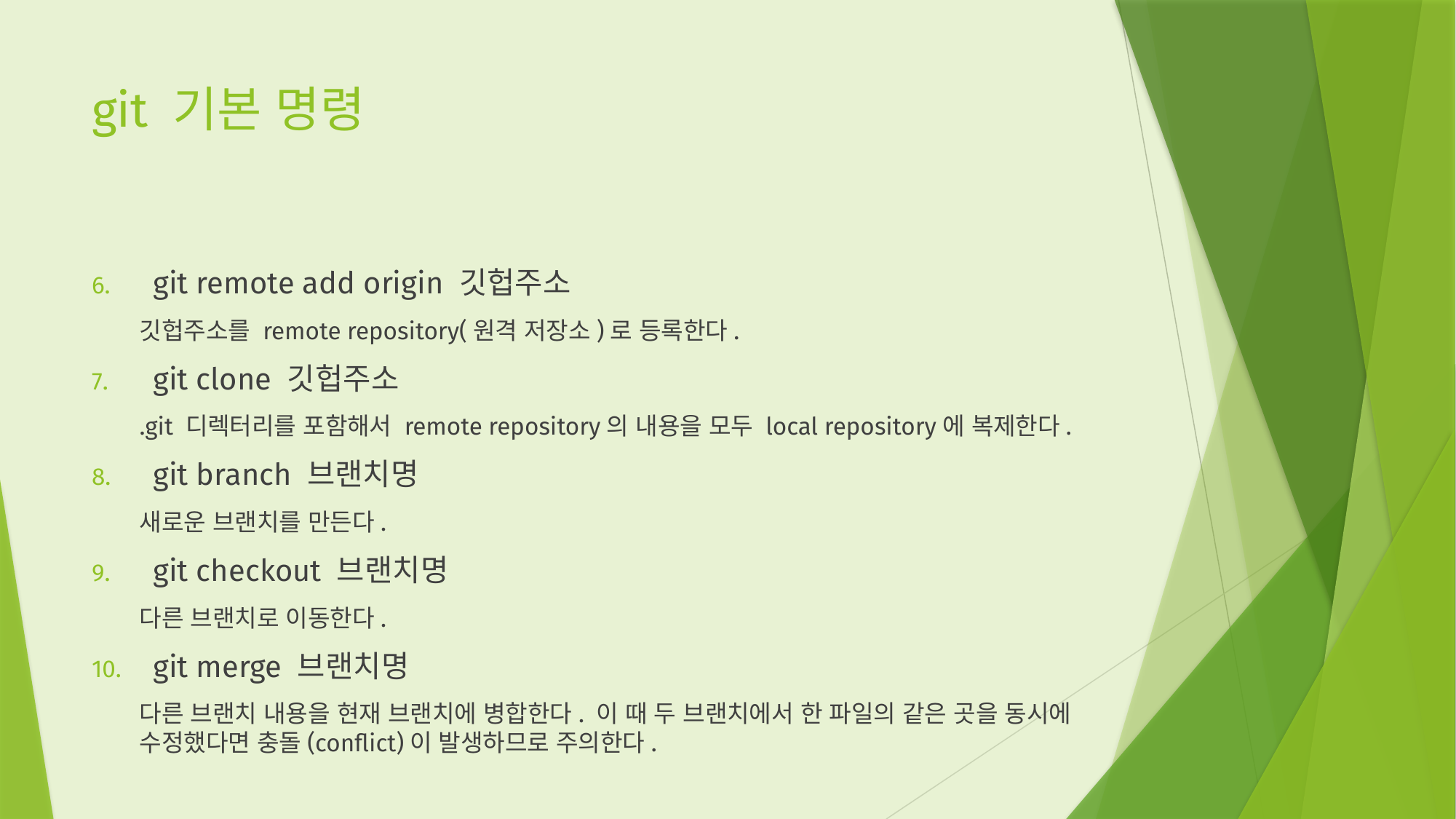

# git 기본 명령
git remote add origin 깃헙주소
깃헙주소를 remote repository(원격 저장소)로 등록한다.
git clone 깃헙주소
.git 디렉터리를 포함해서 remote repository의 내용을 모두 local repository에 복제한다.
git branch 브랜치명
새로운 브랜치를 만든다.
git checkout 브랜치명
다른 브랜치로 이동한다.
git merge 브랜치명
다른 브랜치 내용을 현재 브랜치에 병합한다. 이 때 두 브랜치에서 한 파일의 같은 곳을 동시에 수정했다면 충돌(conflict)이 발생하므로 주의한다.